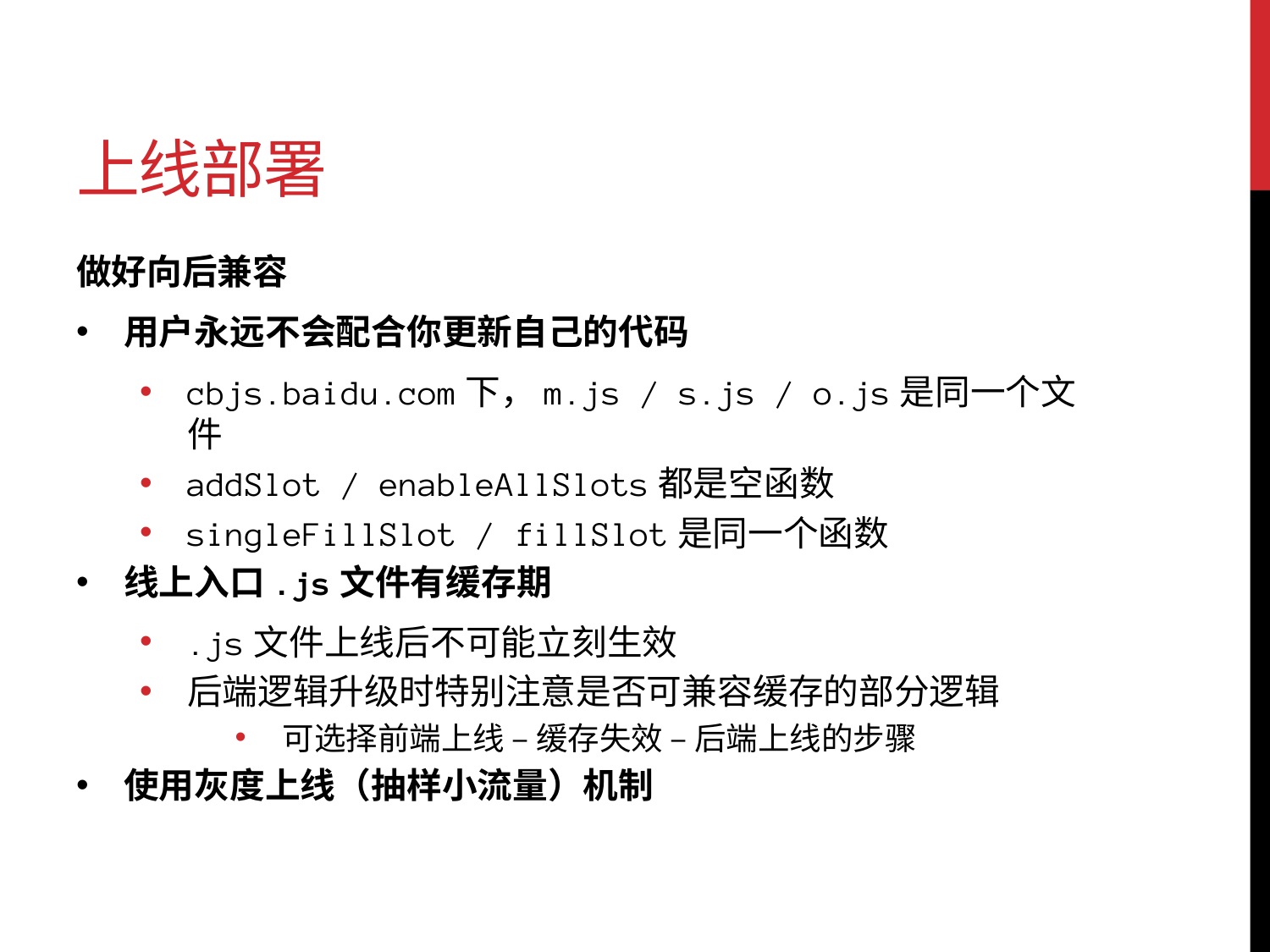

# 上线部署
做好向后兼容
用户永远不会配合你更新自己的代码
cbjs.baidu.com下，m.js / s.js / o.js是同一个文件
addSlot / enableAllSlots都是空函数
singleFillSlot / fillSlot是同一个函数
线上入口.js文件有缓存期
.js文件上线后不可能立刻生效
后端逻辑升级时特别注意是否可兼容缓存的部分逻辑
可选择前端上线 – 缓存失效 – 后端上线的步骤
使用灰度上线（抽样小流量）机制